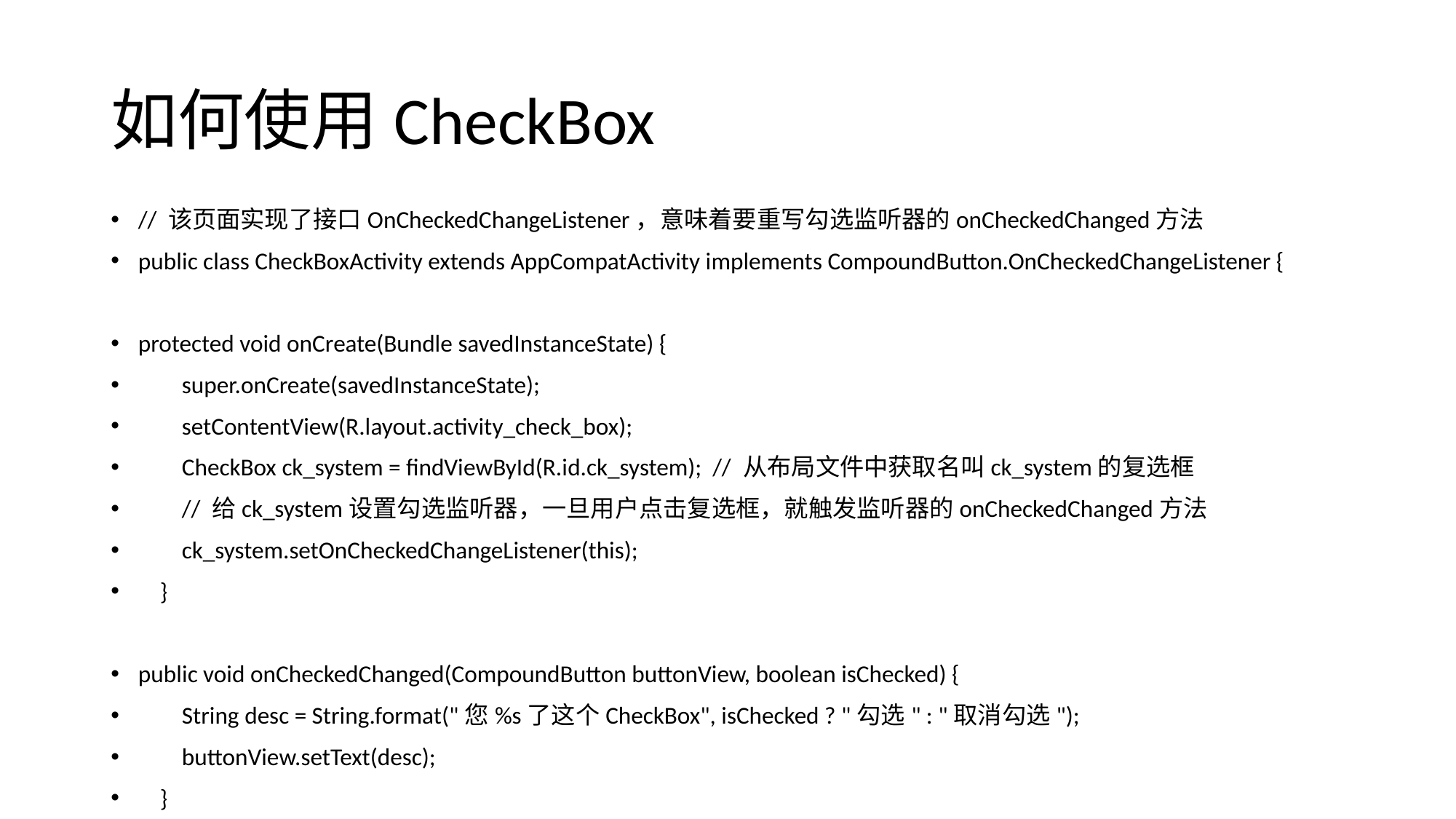

# 如何使用CheckBox
// 该页面实现了接口OnCheckedChangeListener，意味着要重写勾选监听器的onCheckedChanged方法
public class CheckBoxActivity extends AppCompatActivity implements CompoundButton.OnCheckedChangeListener {

protected void onCreate(Bundle savedInstanceState) {
        super.onCreate(savedInstanceState);
        setContentView(R.layout.activity_check_box);
        CheckBox ck_system = findViewById(R.id.ck_system);  // 从布局文件中获取名叫ck_system的复选框
        // 给ck_system设置勾选监听器，一旦用户点击复选框，就触发监听器的onCheckedChanged方法
        ck_system.setOnCheckedChangeListener(this);
    }

public void onCheckedChanged(CompoundButton buttonView, boolean isChecked) {
        String desc = String.format("您%s了这个CheckBox", isChecked ? "勾选" : "取消勾选");
        buttonView.setText(desc);
    }
}